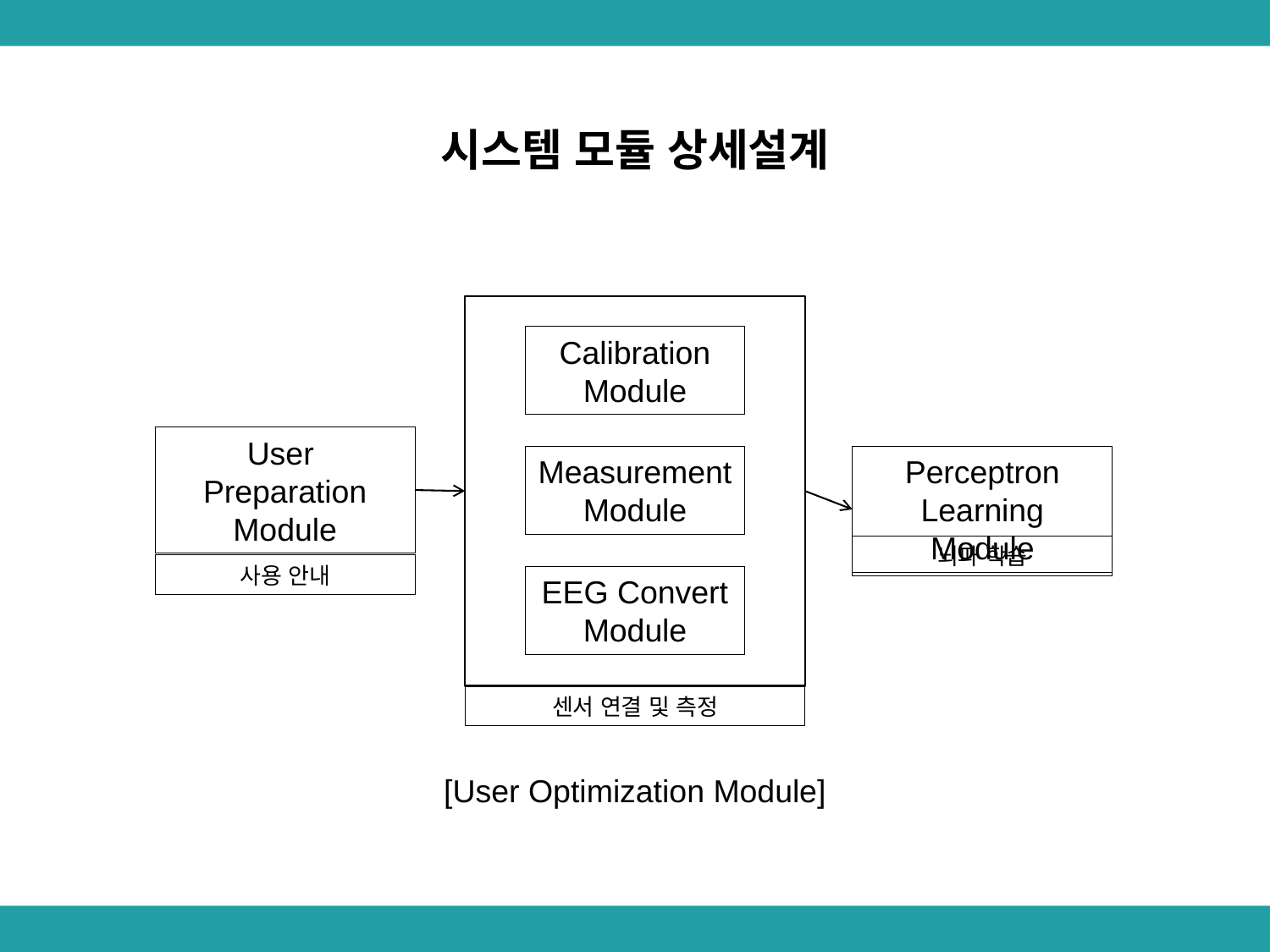

시스템 모듈 상세설계

Calibration Module
User
Preparation Module
Measurement Module
Perceptron Learning Module
뇌파 학습
사용 안내
EEG Convert
Module
센서 연결 및 측정
[User Optimization Module]